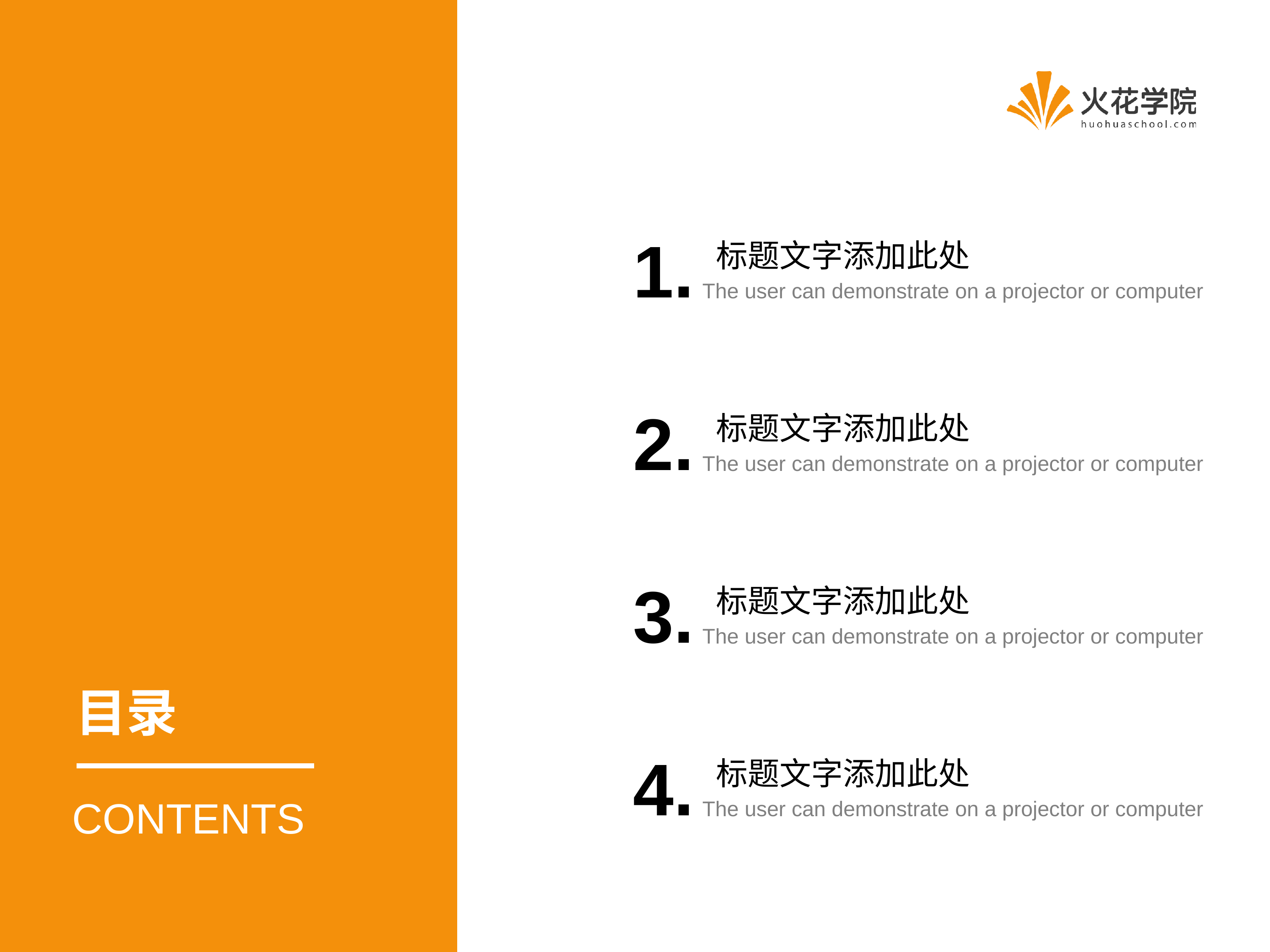

1.
标题文字添加此处
The user can demonstrate on a projector or computer
2.
标题文字添加此处
The user can demonstrate on a projector or computer
3.
标题文字添加此处
The user can demonstrate on a projector or computer
4.
标题文字添加此处
The user can demonstrate on a projector or computer
目录

CONTENTS